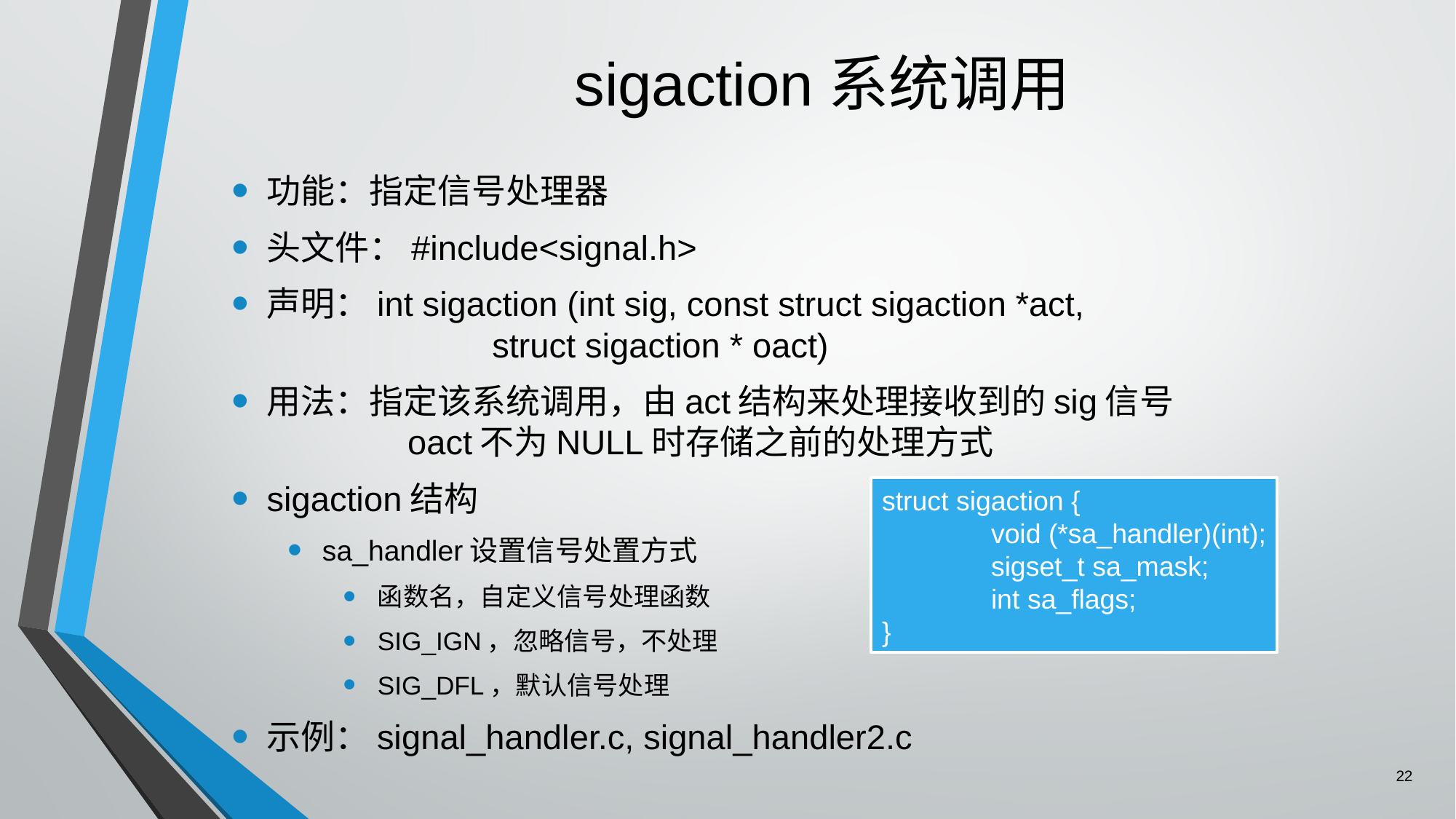

# sigaction系统调用
功能：指定信号处理器
头文件：#include<signal.h>
声明：int sigaction (int sig, const struct sigaction *act,
								             struct sigaction * oact)
用法：指定该系统调用，由act结构来处理接收到的sig信号
		    oact不为NULL时存储之前的处理方式
sigaction结构
sa_handler设置信号处置方式
函数名，自定义信号处理函数
SIG_IGN，忽略信号，不处理
SIG_DFL，默认信号处理
示例：signal_handler.c, signal_handler2.c

struct sigaction {
	void (*sa_handler)(int);
	sigset_t sa_mask;
	int sa_flags;
}
22